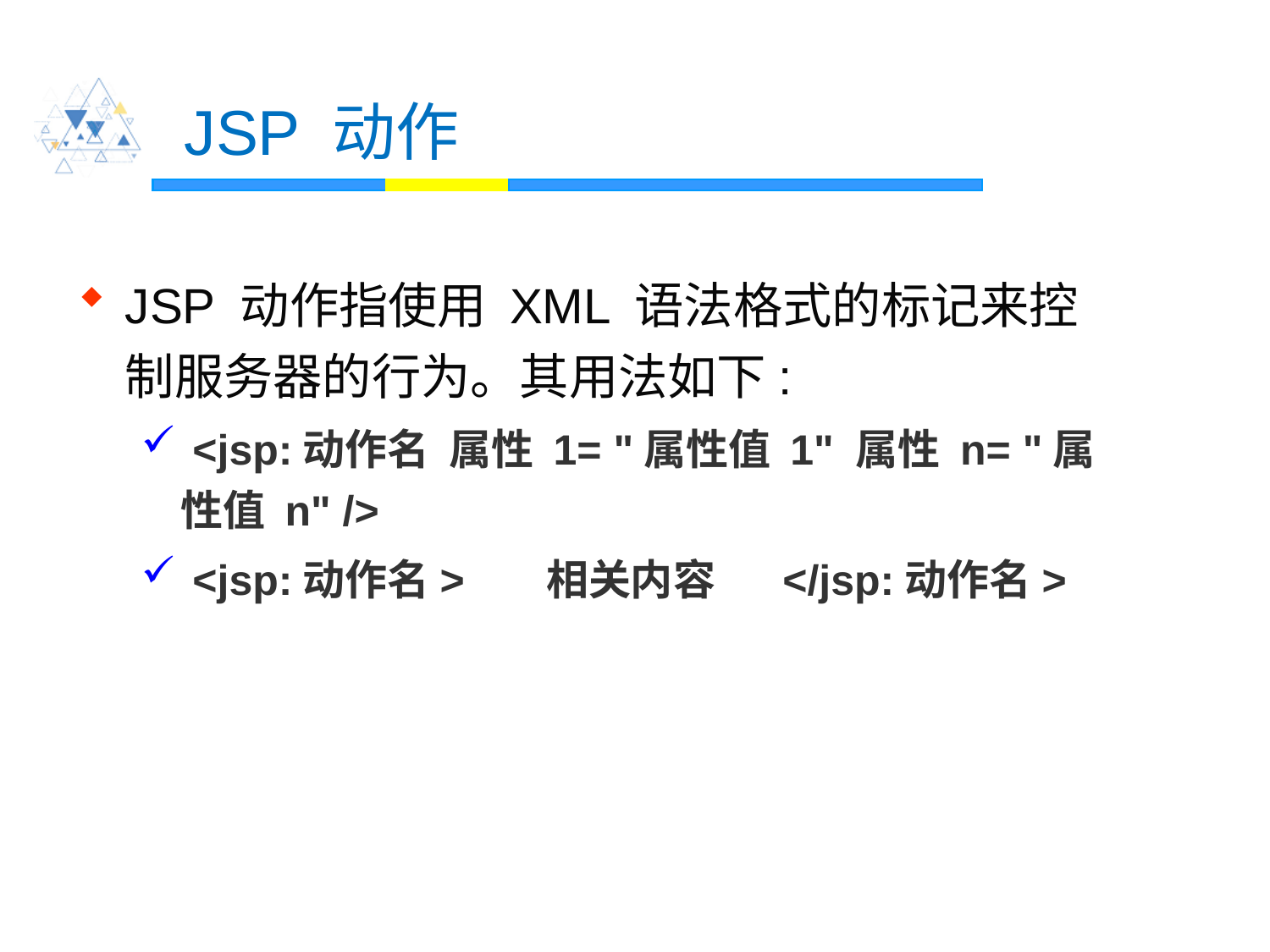

# JSP 动作
JSP 动作指使用 XML 语法格式的标记来控制服务器的行为。其用法如下:
 <jsp:动作名  属性 1= "属性值 1" 属性 n= "属性值 n" />
 <jsp:动作名>      相关内容      </jsp:动作名>